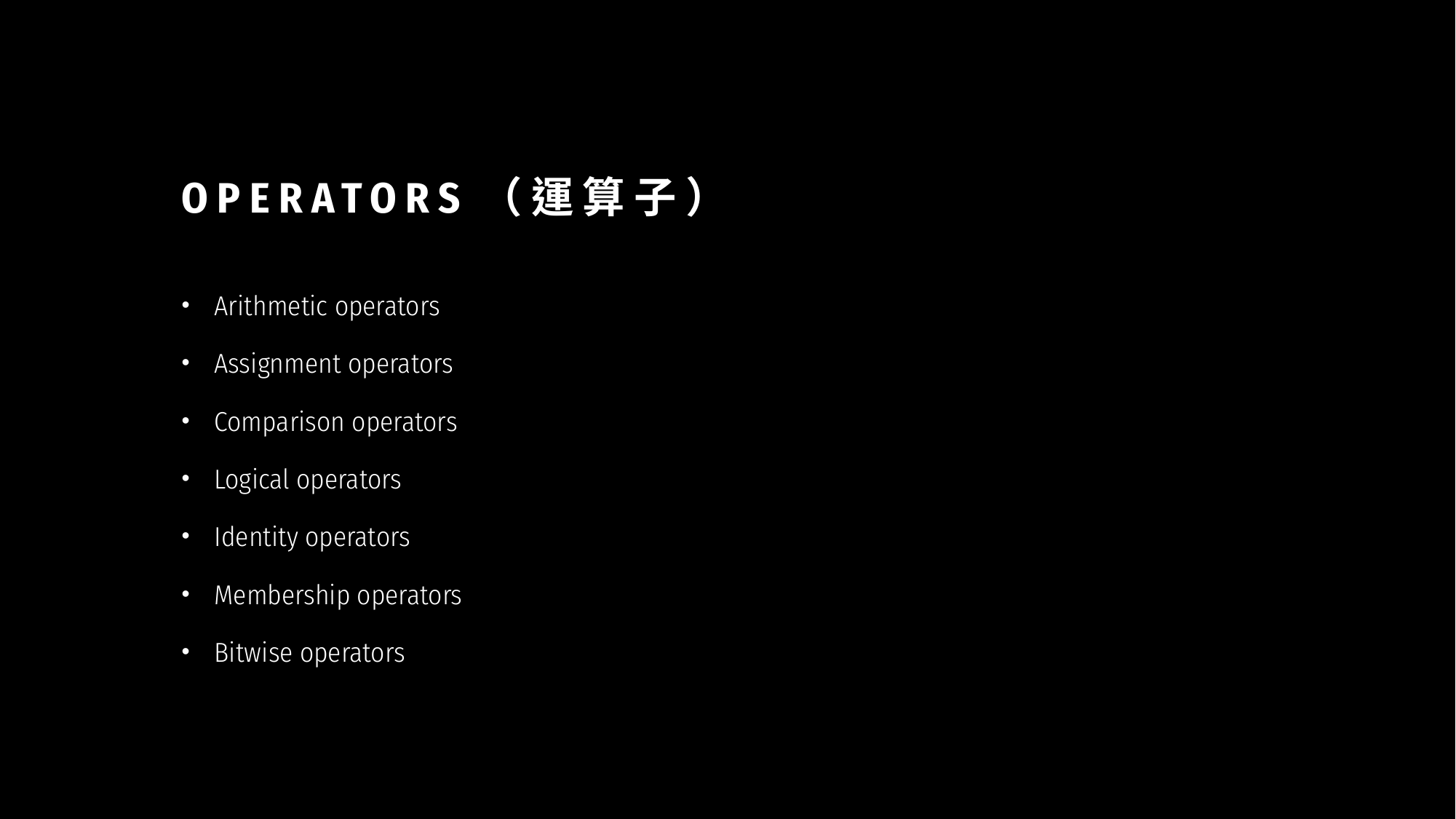

# Operators（運算子）
Arithmetic operators
Assignment operators
Comparison operators
Logical operators
Identity operators
Membership operators
Bitwise operators